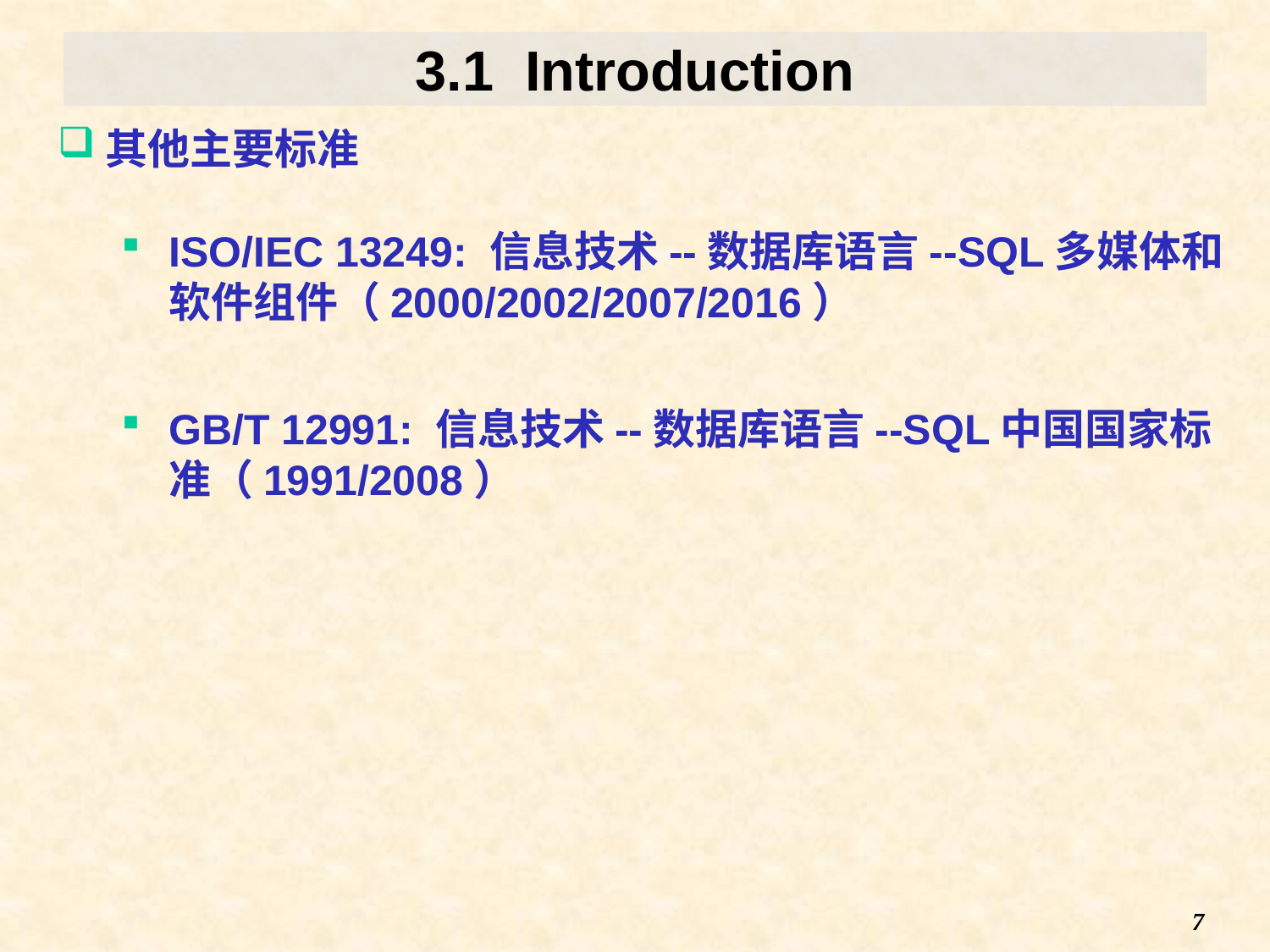

# 3.1  Introduction
其他主要标准

ISO/IEC 13249: 信息技术--数据库语言--SQL多媒体和软件组件（2000/2002/2007/2016）

GB/T 12991: 信息技术--数据库语言--SQL中国国家标准（1991/2008）

7